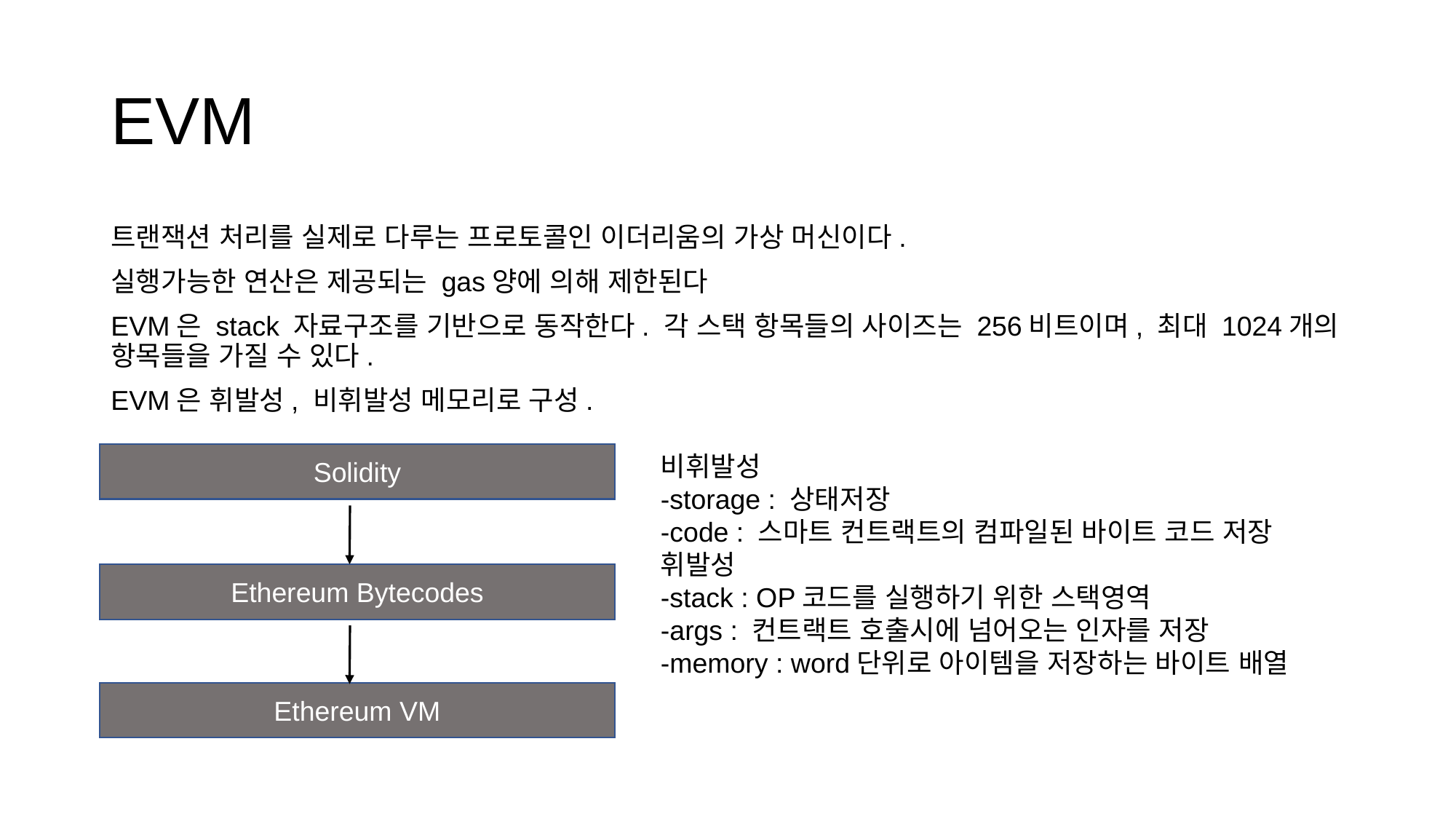

# EVM
트랜잭션 처리를 실제로 다루는 프로토콜인 이더리움의 가상 머신이다.
실행가능한 연산은 제공되는 gas양에 의해 제한된다
EVM은 stack 자료구조를 기반으로 동작한다. 각 스택 항목들의 사이즈는 256비트이며, 최대 1024개의 항목들을 가질 수 있다.
EVM은 휘발성, 비휘발성 메모리로 구성.

비휘발성
-storage : 상태저장
-code : 스마트 컨트랙트의 컴파일된 바이트 코드 저장
휘발성
-stack : OP코드를 실행하기 위한 스택영역
-args : 컨트랙트 호출시에 넘어오는 인자를 저장
-memory : word단위로 아이템을 저장하는 바이트 배열
Solidity
Ethereum Bytecodes
Ethereum VM